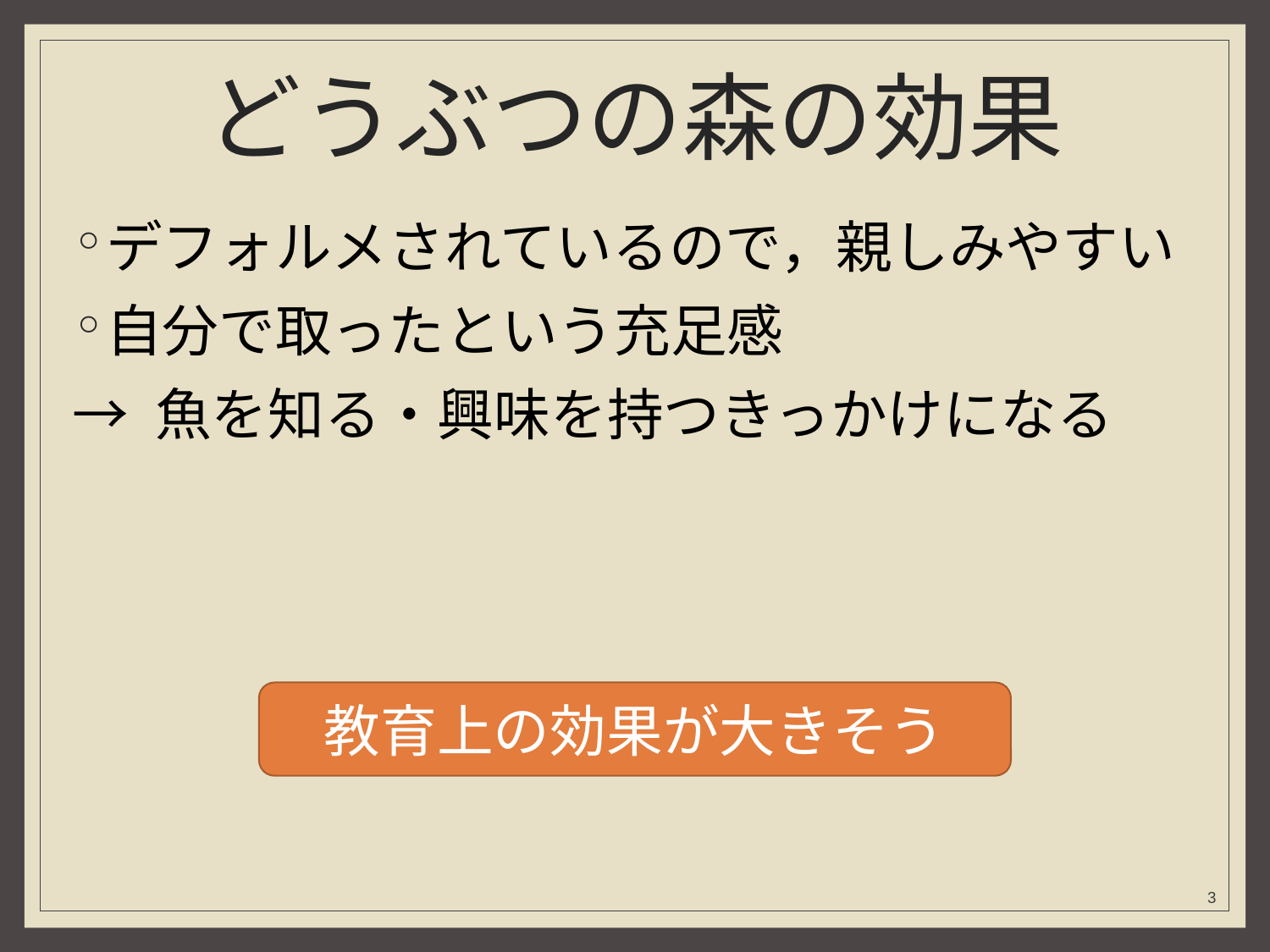

# どうぶつの森の効果
デフォルメされているので，親しみやすい
自分で取ったという充足感
→ 魚を知る・興味を持つきっかけになる
教育上の効果が大きそう
3